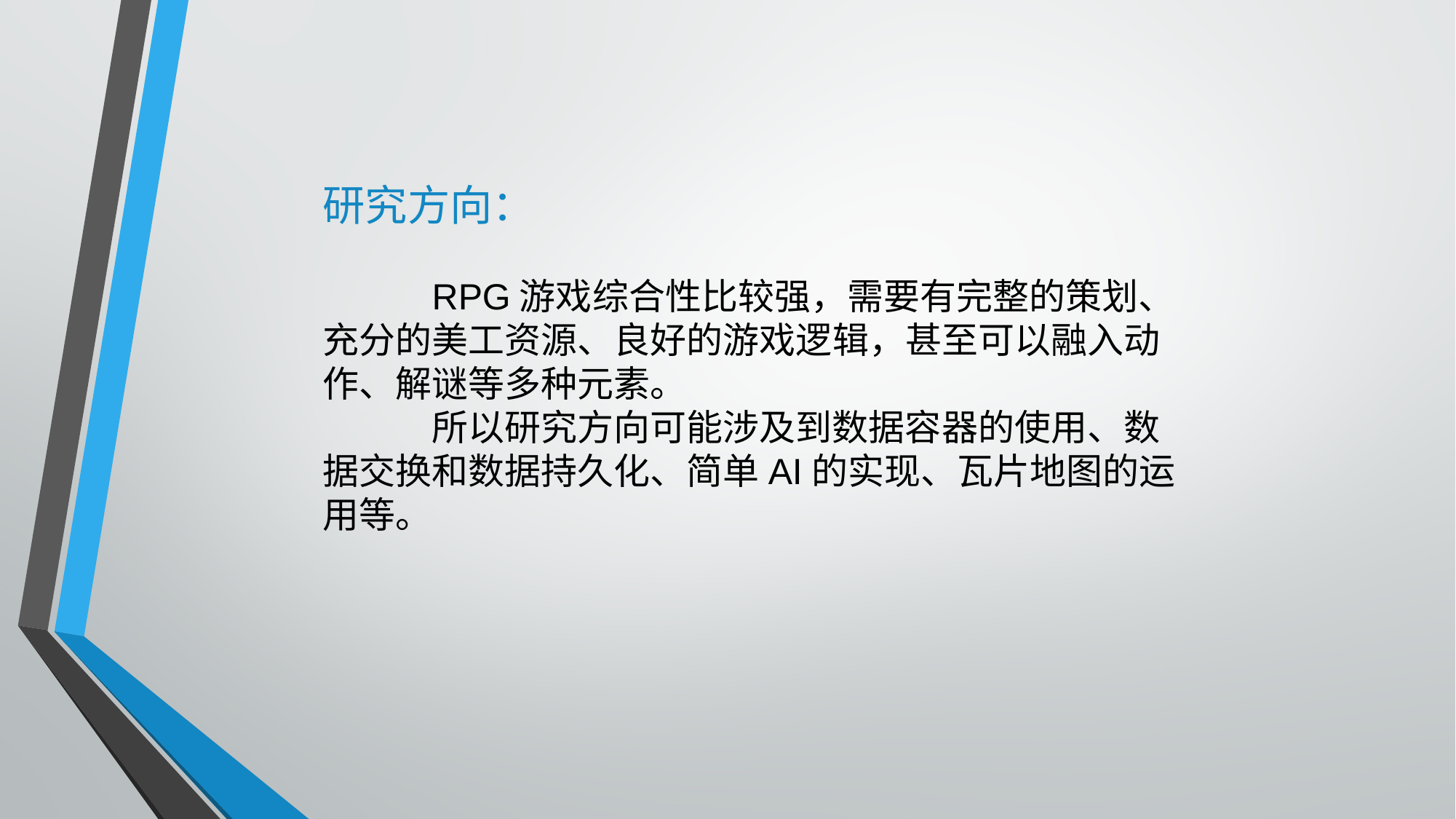

研究方向：

	RPG游戏综合性比较强，需要有完整的策划、充分的美工资源、良好的游戏逻辑，甚至可以融入动作、解谜等多种元素。
	所以研究方向可能涉及到数据容器的使用、数据交换和数据持久化、简单AI的实现、瓦片地图的运用等。